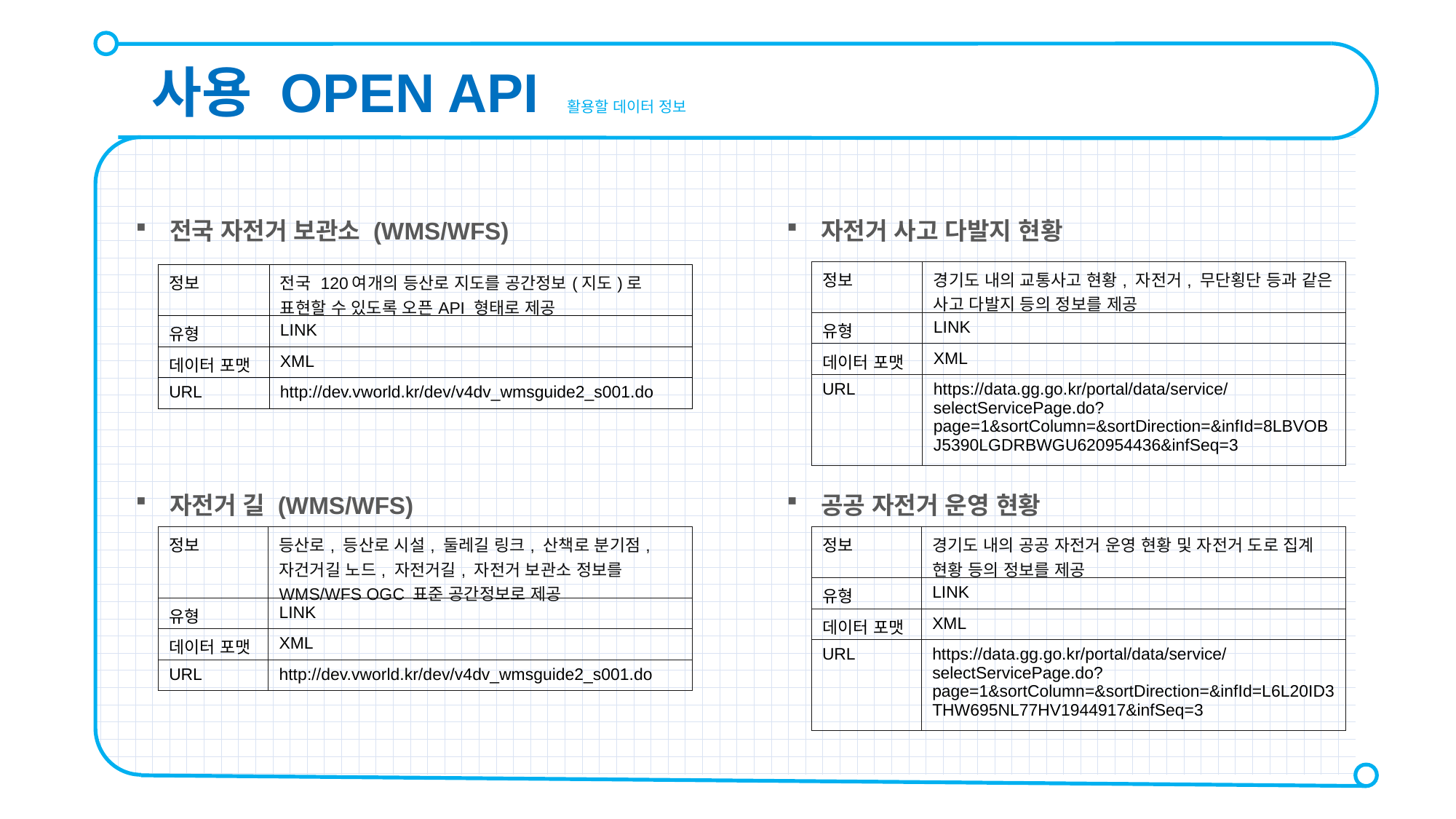

사용 OPEN API 활용할 데이터 정보
전국 자전거 보관소 (WMS/WFS)
자전거 사고 다발지 현황
| 정보 | 경기도 내의 교통사고 현황, 자전거, 무단횡단 등과 같은 사고 다발지 등의 정보를 제공 |
| --- | --- |
| 유형 | LINK |
| 데이터 포맷 | XML |
| URL | https://data.gg.go.kr/portal/data/service/selectServicePage.do?page=1&sortColumn=&sortDirection=&infId=8LBVOBJ5390LGDRBWGU620954436&infSeq=3 |
| 정보 | 전국 120여개의 등산로 지도를 공간정보(지도)로 표현할 수 있도록 오픈API 형태로 제공 |
| --- | --- |
| 유형 | LINK |
| 데이터 포맷 | XML |
| URL | http://dev.vworld.kr/dev/v4dv\_wmsguide2\_s001.do |
자전거 길 (WMS/WFS)
공공 자전거 운영 현황
| 정보 | 등산로, 등산로 시설, 둘레길 링크, 산책로 분기점, 자건거길 노드, 자전거길, 자전거 보관소 정보를 WMS/WFS OGC 표준 공간정보로 제공 |
| --- | --- |
| 유형 | LINK |
| 데이터 포맷 | XML |
| URL | http://dev.vworld.kr/dev/v4dv\_wmsguide2\_s001.do |
| 정보 | 경기도 내의 공공 자전거 운영 현황 및 자전거 도로 집계 현황 등의 정보를 제공 |
| --- | --- |
| 유형 | LINK |
| 데이터 포맷 | XML |
| URL | https://data.gg.go.kr/portal/data/service/selectServicePage.do?page=1&sortColumn=&sortDirection=&infId=L6L20ID3THW695NL77HV1944917&infSeq=3 |